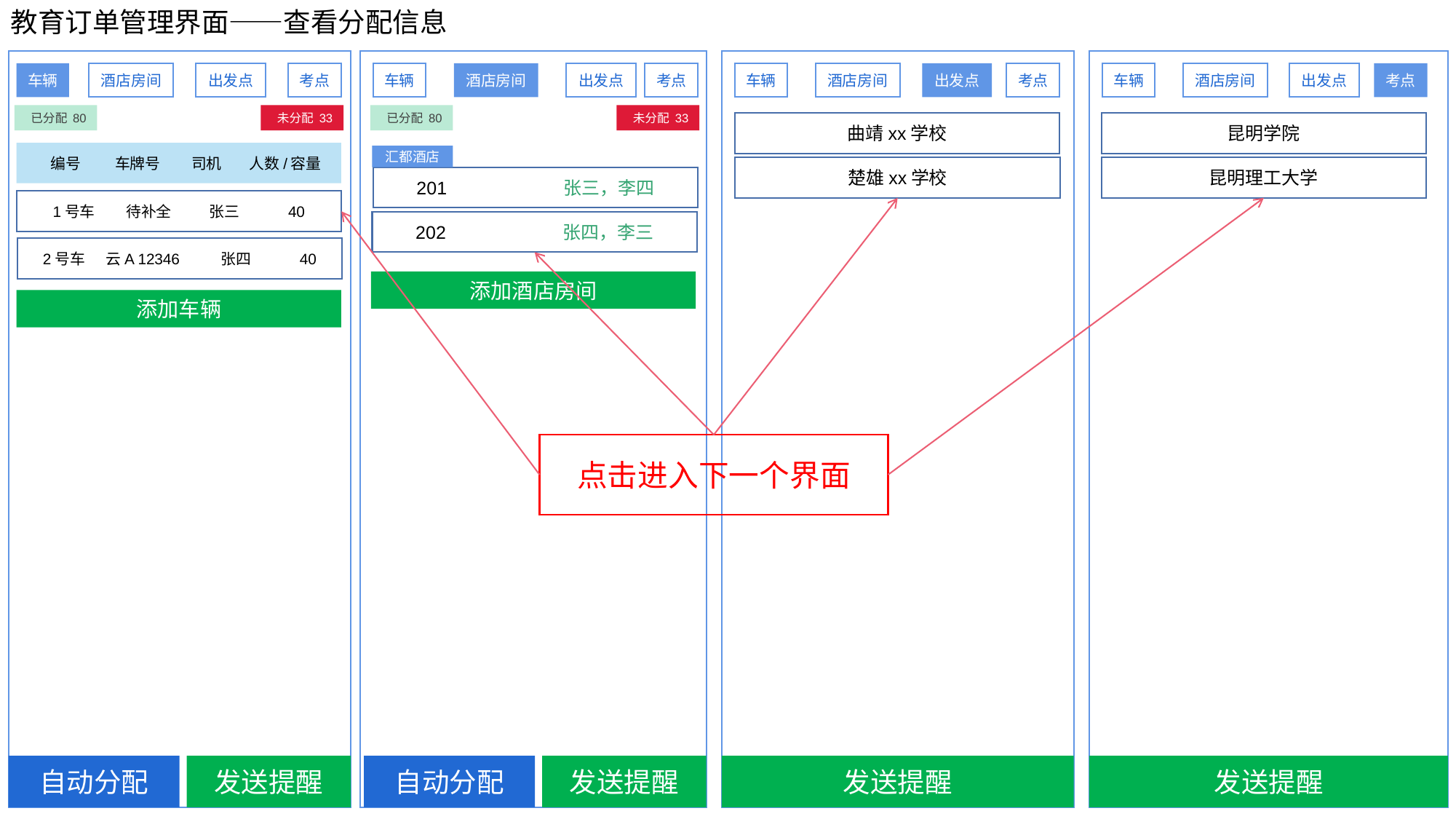

教育订单管理界面——查看分配信息

车辆
酒店房间
出发点
考点
车辆
酒店房间
出发点
考点
车辆
酒店房间
出发点
考点
车辆
酒店房间
出发点
考点
 已分配 80
 未分配 33
 已分配 80
 未分配 33
曲靖xx学校
昆明学院
   编号          车牌号         司机        人数/容量
汇都酒店
楚雄xx学校
昆明理工大学
201                      张三，李四
1号车         待补全           张三             40
202                      张四，李三
2号车      云A 12346         张四             40
添加酒店房间
添加车辆
点击进入下一个界面
自动分配
发送提醒
自动分配
发送提醒
发送提醒
发送提醒